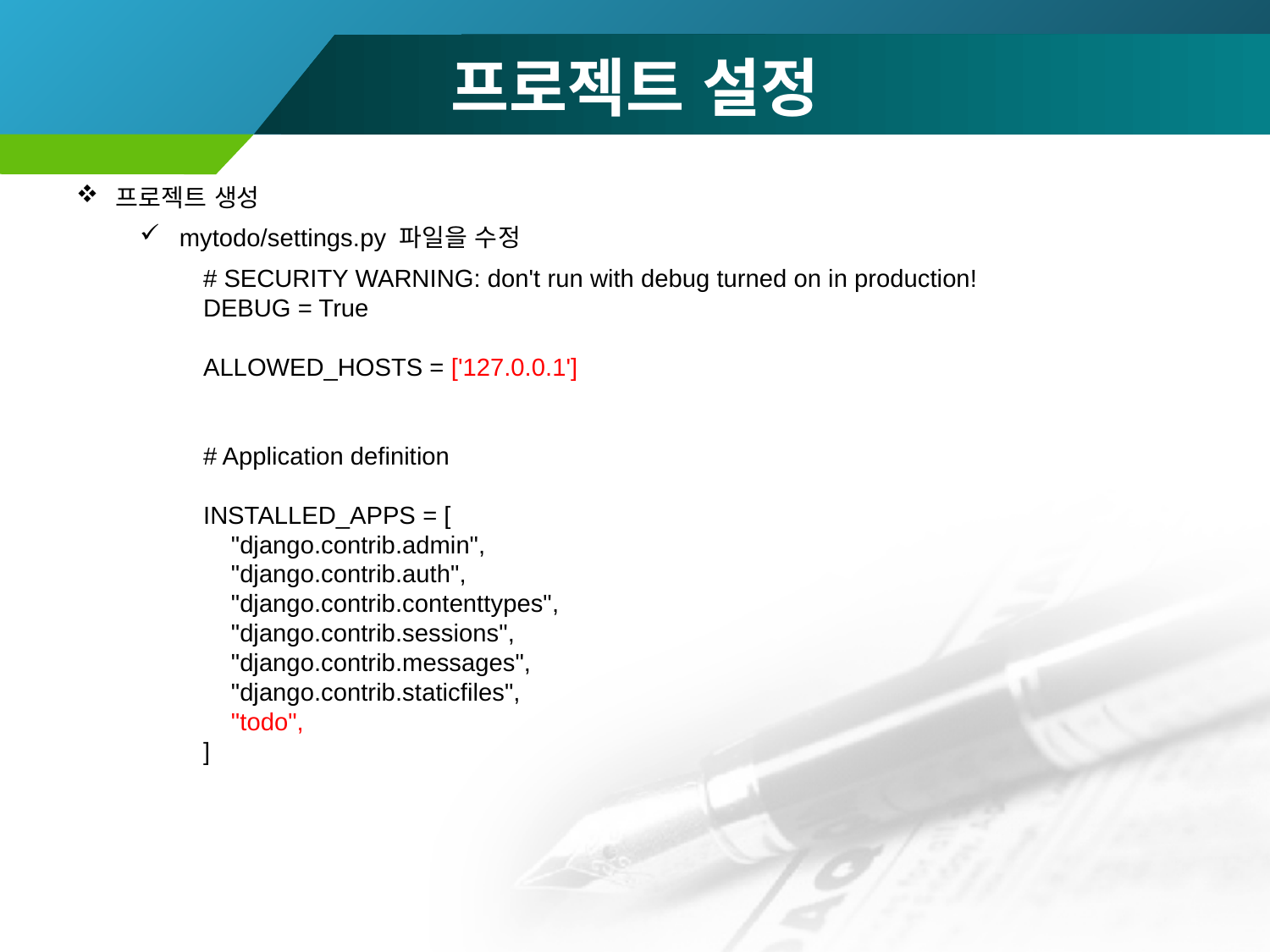

# 프로젝트 설정
프로젝트 생성
mytodo/settings.py 파일을 수정
# SECURITY WARNING: don't run with debug turned on in production!
DEBUG = True

ALLOWED_HOSTS = ['127.0.0.1']

# Application definition

INSTALLED_APPS = [
    "django.contrib.admin",
    "django.contrib.auth",
    "django.contrib.contenttypes",
    "django.contrib.sessions",
    "django.contrib.messages",
    "django.contrib.staticfiles",
    "todo",
]